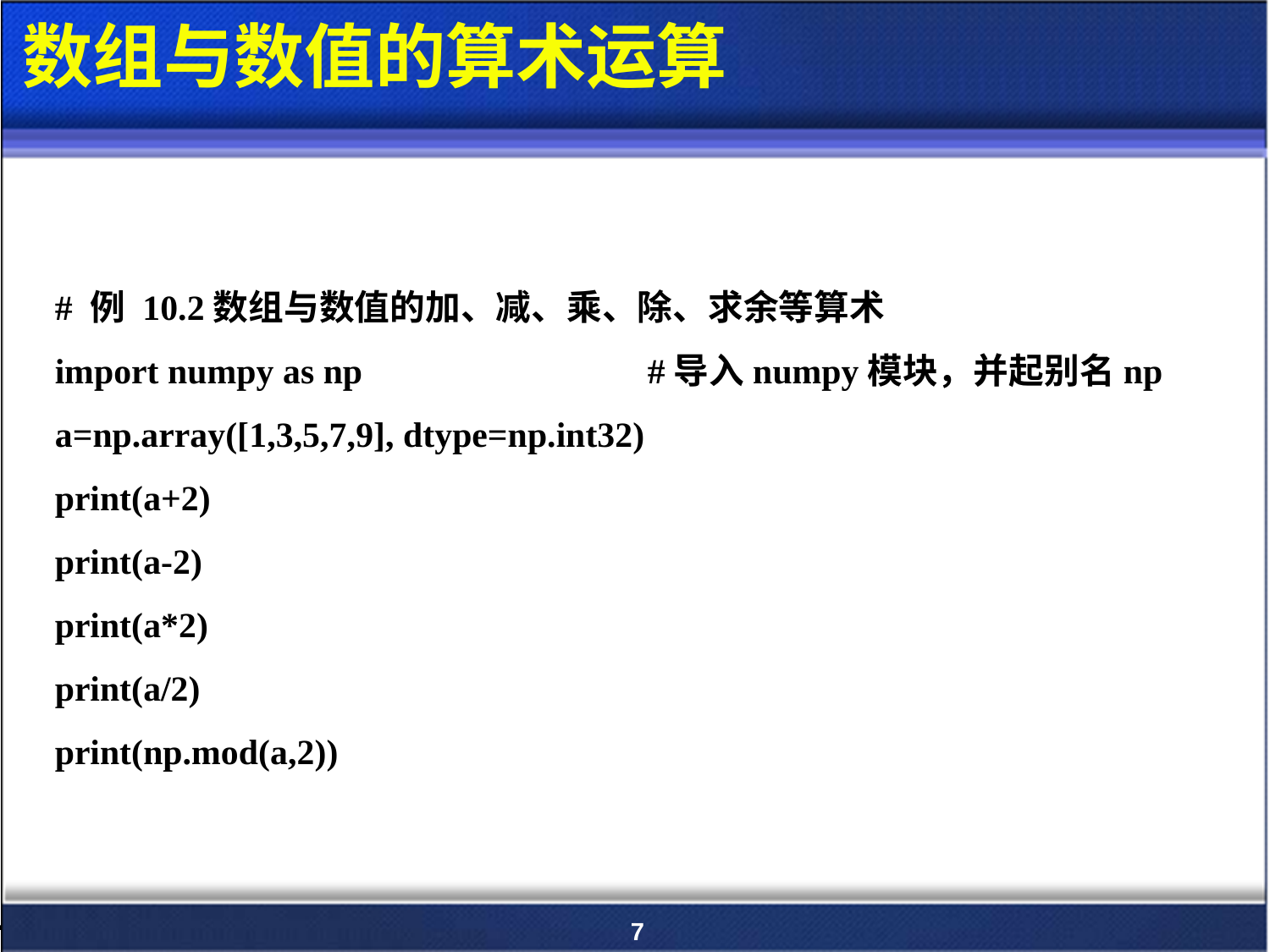

# 数组与数值的算术运算
# 例 10.2数组与数值的加、减、乘、除、求余等算术
import numpy as np			#导入numpy模块，并起别名np
a=np.array([1,3,5,7,9], dtype=np.int32)
print(a+2)
print(a-2)
print(a*2)
print(a/2)
print(np.mod(a,2))
7